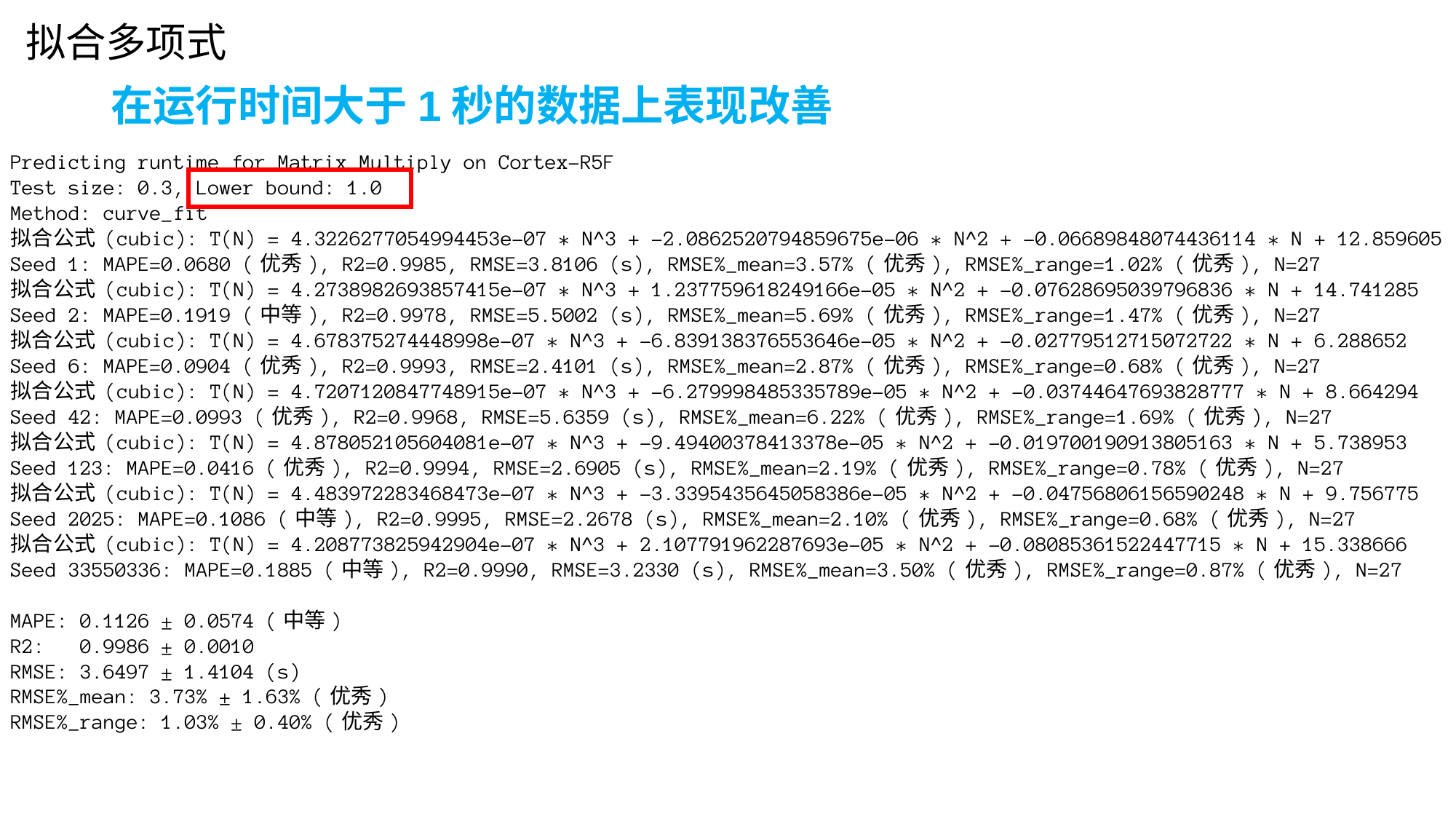

拟合多项式
# 在运行时间大于1秒的数据上表现改善
Predicting runtime for Matrix_Multiply on Cortex-R5F
Test size: 0.3, Lower bound: 1.0
Method: curve_fit
拟合公式 (cubic): T(N) = 4.3226277054994453e-07 * N^3 + -2.0862520794859675e-06 * N^2 + -0.06689848074436114 * N + 12.859605
Seed 1: MAPE=0.0680 (优秀), R2=0.9985, RMSE=3.8106 (s), RMSE%_mean=3.57% (优秀), RMSE%_range=1.02% (优秀), N=27
拟合公式 (cubic): T(N) = 4.2738982693857415e-07 * N^3 + 1.237759618249166e-05 * N^2 + -0.07628695039796836 * N + 14.741285
Seed 2: MAPE=0.1919 (中等), R2=0.9978, RMSE=5.5002 (s), RMSE%_mean=5.69% (优秀), RMSE%_range=1.47% (优秀), N=27
拟合公式 (cubic): T(N) = 4.678375274448998e-07 * N^3 + -6.839138376553646e-05 * N^2 + -0.02779512715072722 * N + 6.288652
Seed 6: MAPE=0.0904 (优秀), R2=0.9993, RMSE=2.4101 (s), RMSE%_mean=2.87% (优秀), RMSE%_range=0.68% (优秀), N=27
拟合公式 (cubic): T(N) = 4.7207120847748915e-07 * N^3 + -6.279998485335789e-05 * N^2 + -0.03744647693828777 * N + 8.664294
Seed 42: MAPE=0.0993 (优秀), R2=0.9968, RMSE=5.6359 (s), RMSE%_mean=6.22% (优秀), RMSE%_range=1.69% (优秀), N=27
拟合公式 (cubic): T(N) = 4.878052105604081e-07 * N^3 + -9.49400378413378e-05 * N^2 + -0.019700190913805163 * N + 5.738953
Seed 123: MAPE=0.0416 (优秀), R2=0.9994, RMSE=2.6905 (s), RMSE%_mean=2.19% (优秀), RMSE%_range=0.78% (优秀), N=27
拟合公式 (cubic): T(N) = 4.483972283468473e-07 * N^3 + -3.3395435645058386e-05 * N^2 + -0.04756806156590248 * N + 9.756775
Seed 2025: MAPE=0.1086 (中等), R2=0.9995, RMSE=2.2678 (s), RMSE%_mean=2.10% (优秀), RMSE%_range=0.68% (优秀), N=27
拟合公式 (cubic): T(N) = 4.208773825942904e-07 * N^3 + 2.107791962287693e-05 * N^2 + -0.08085361522447715 * N + 15.338666
Seed 33550336: MAPE=0.1885 (中等), R2=0.9990, RMSE=3.2330 (s), RMSE%_mean=3.50% (优秀), RMSE%_range=0.87% (优秀), N=27

MAPE: 0.1126 ± 0.0574 (中等)
R2:   0.9986 ± 0.0010
RMSE: 3.6497 ± 1.4104 (s)
RMSE%_mean: 3.73% ± 1.63% (优秀)
RMSE%_range: 1.03% ± 0.40% (优秀)